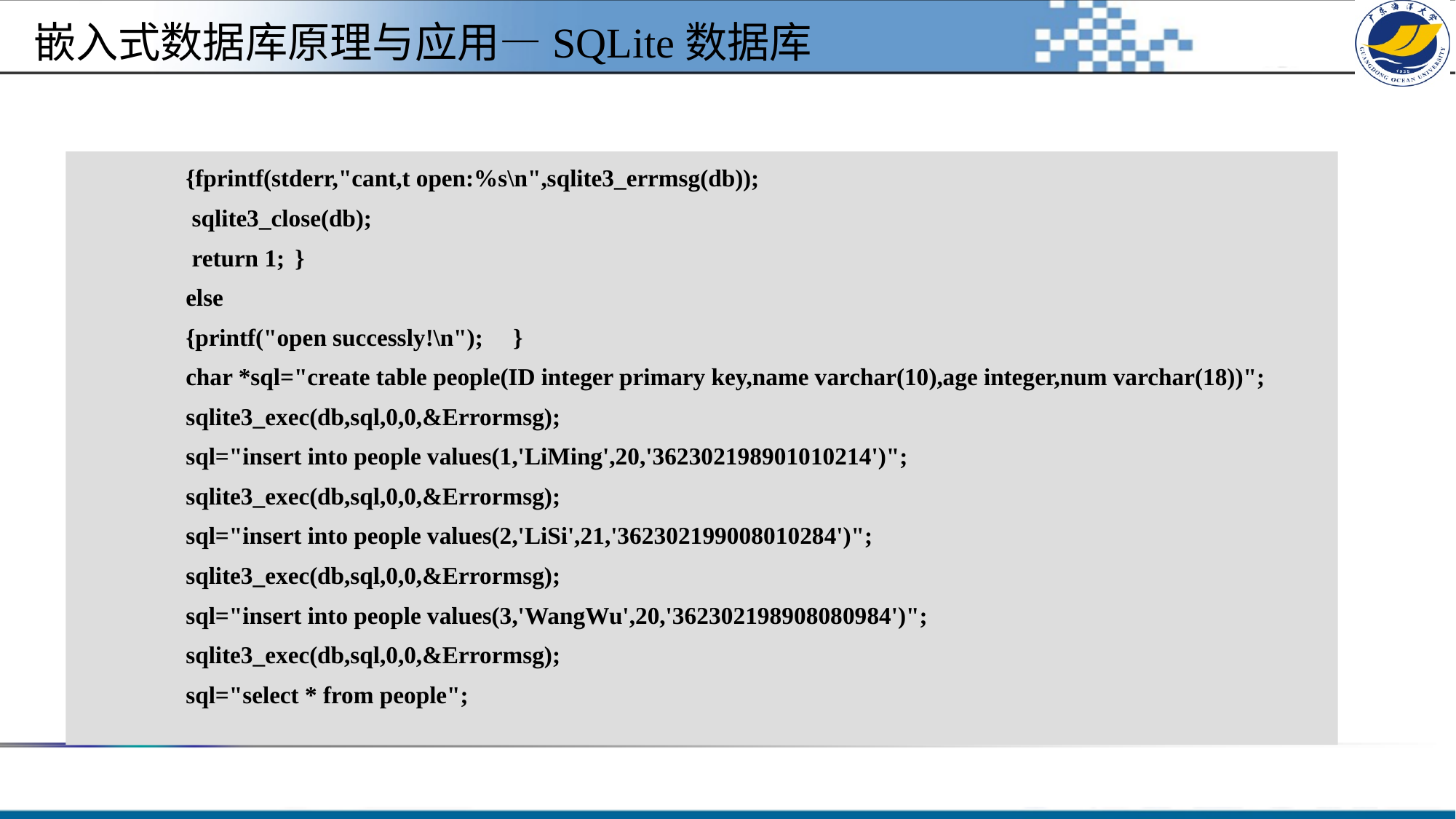

#
嵌入式数据库原理与应用—SQLite数据库
	{fprintf(stderr,"cant,t open:%s\n",sqlite3_errmsg(db));
	 sqlite3_close(db);
	 return 1;	}
	else
	{printf("open successly!\n");	}
	char *sql="create table people(ID integer primary key,name varchar(10),age integer,num varchar(18))";
	sqlite3_exec(db,sql,0,0,&Errormsg);
	sql="insert into people values(1,'LiMing',20,'362302198901010214')";
	sqlite3_exec(db,sql,0,0,&Errormsg);
	sql="insert into people values(2,'LiSi',21,'362302199008010284')";
	sqlite3_exec(db,sql,0,0,&Errormsg);
	sql="insert into people values(3,'WangWu',20,'362302198908080984')";
	sqlite3_exec(db,sql,0,0,&Errormsg);
	sql="select * from people";